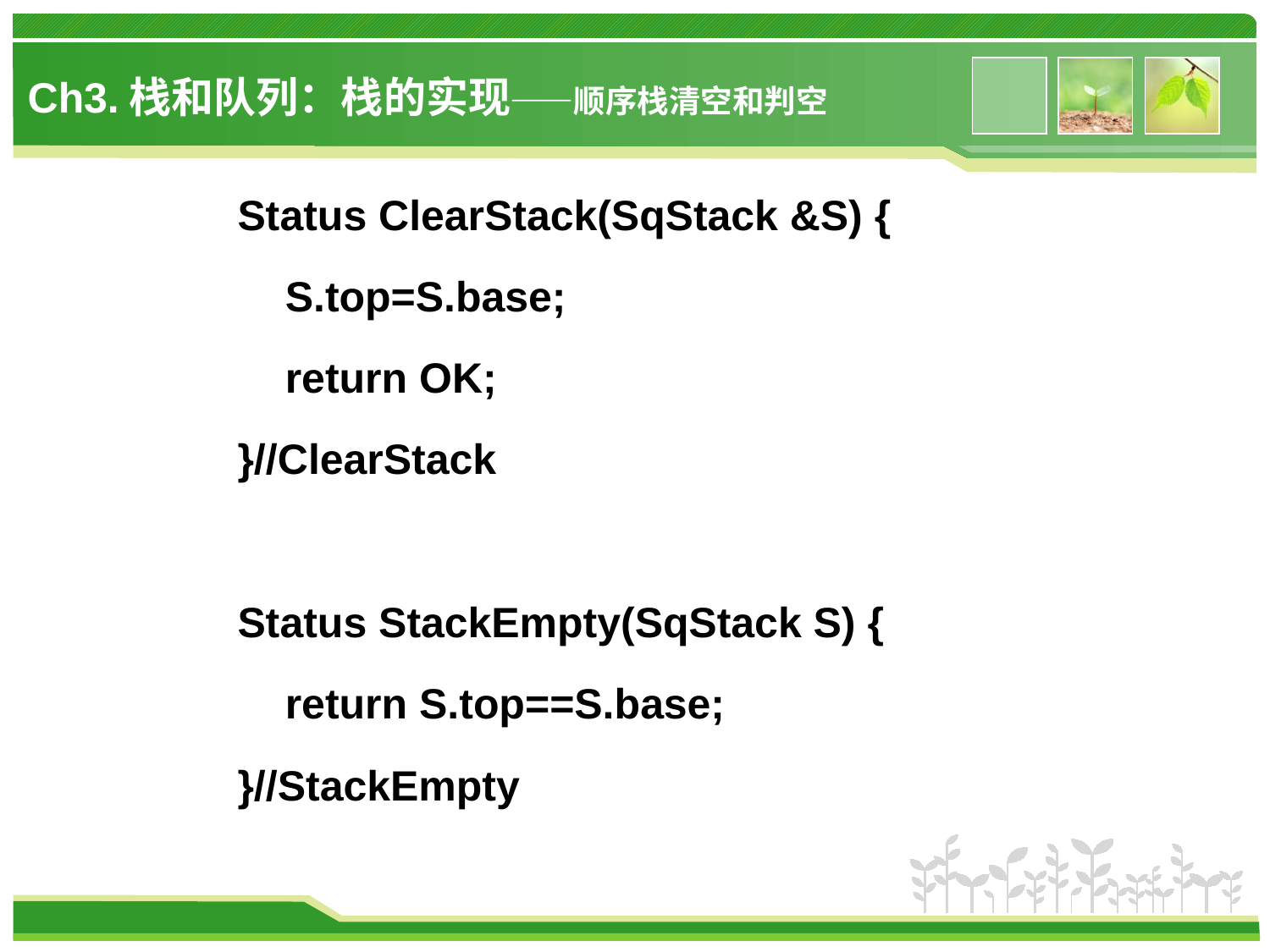

# Ch3.栈和队列：栈的实现——顺序栈清空和判空
Status ClearStack(SqStack &S) {
	S.top=S.base;
	return OK;
}//ClearStack

Status StackEmpty(SqStack S) {
	return S.top==S.base;
}//StackEmpty
13